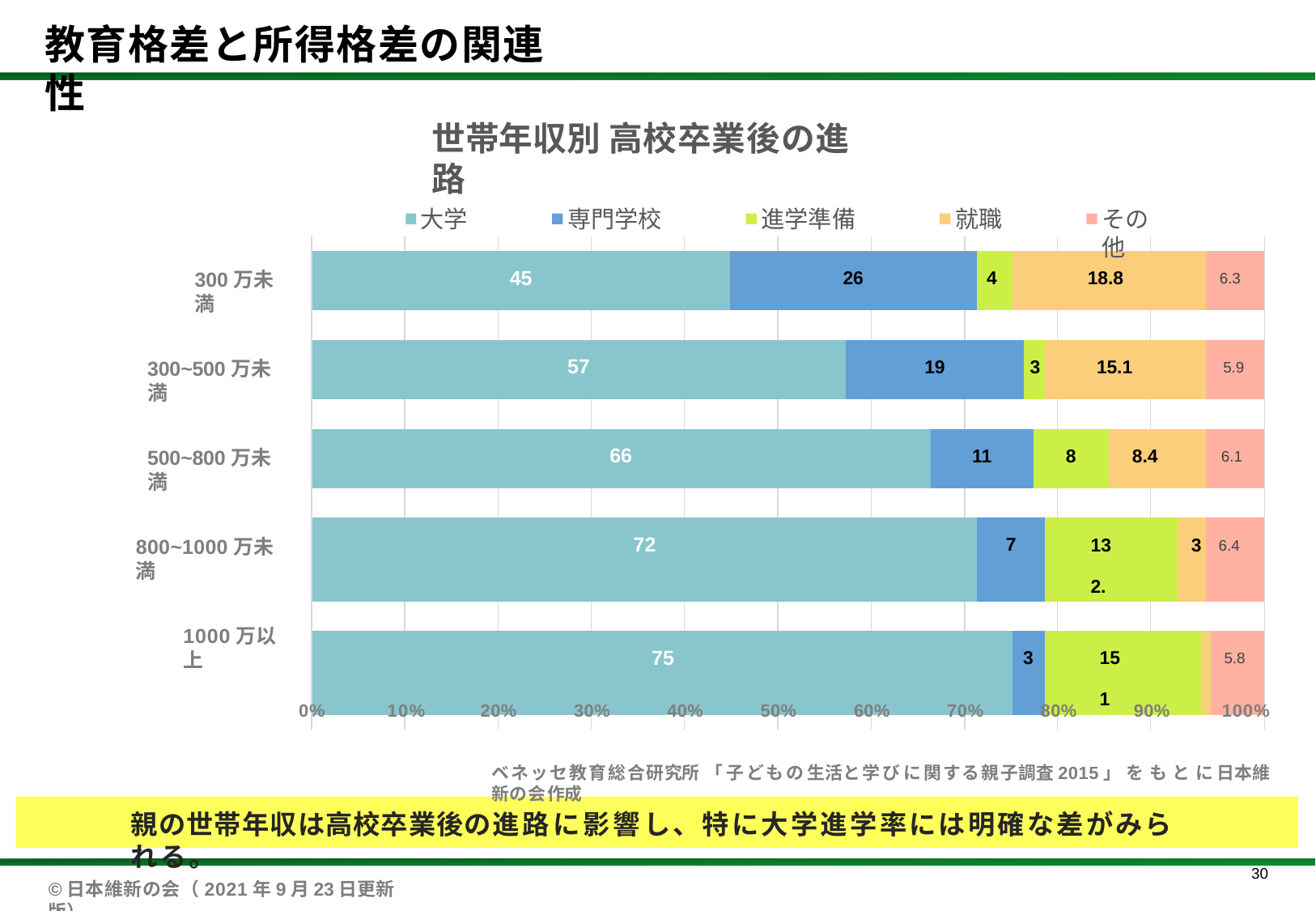

# 教育格差と所得格差の関連性
世帯年収別 高校卒業後の進路
大学
専門学校
進学準備
就職
その他

|  |  |  |  |  |  |  |  |  |  |  |  |  |  |  |  |  |  |  |  |  |
| --- | --- | --- | --- | --- | --- | --- | --- | --- | --- | --- | --- | --- | --- | --- | --- | --- | --- | --- | --- | --- |
| 45 |  |  |  |  | 26 |  |  |  |  |  | 4 | 18.8 |  |  |  |  |  |  |  | 6.3 |
|  |  |  |  |  |  |  |  |  |  |  |  |  |  |  |  |  |  |  |  |  |
| 57 |  |  |  |  |  |  | 19 |  |  |  |  |  | 3 |  | 15.1 |  |  |  |  | 5.9 |
|  |  |  |  |  |  |  |  |  |  |  |  |  |  |  |  |  |  |  |  |  |
| 66 |  |  |  |  |  |  |  |  | 11 |  |  |  |  | 8 |  |  | 8.4 |  |  | 6.1 |
|  |  |  |  |  |  |  |  |  |  |  |  |  |  |  |  |  |  |  |  |  |
| 72 |  |  |  |  |  |  |  |  |  |  | 7 |  |  |  | 13 2. |  |  |  | 3 | 6.4 |
|  |  |  |  |  |  |  |  |  |  |  |  |  |  |  |  |  |  |  |  |  |
| 75 |  |  |  |  |  |  |  |  |  |  |  | 3 |  |  | 15 1 |  |  |  |  | 5.8 |
|  |  |  |  |  |  |  |  |  |  |  |  |  |  |  |  |  |  |  |  |  |
300万未満
300~500万未満
500~800万未満
800~1000万未満
1000万以上
0%
10%
20%
30%
40%
50%
60%
70%
80%
90%
100%
ベネッセ教育総合研究所「子どもの生活と学びに関する親子調査2015」をもとに日本維新の会作成

親の世帯年収は高校卒業後の進路に影響し、特に大学進学率には明確な差がみられる。
30
©日本維新の会（2021年9月23日更新版）